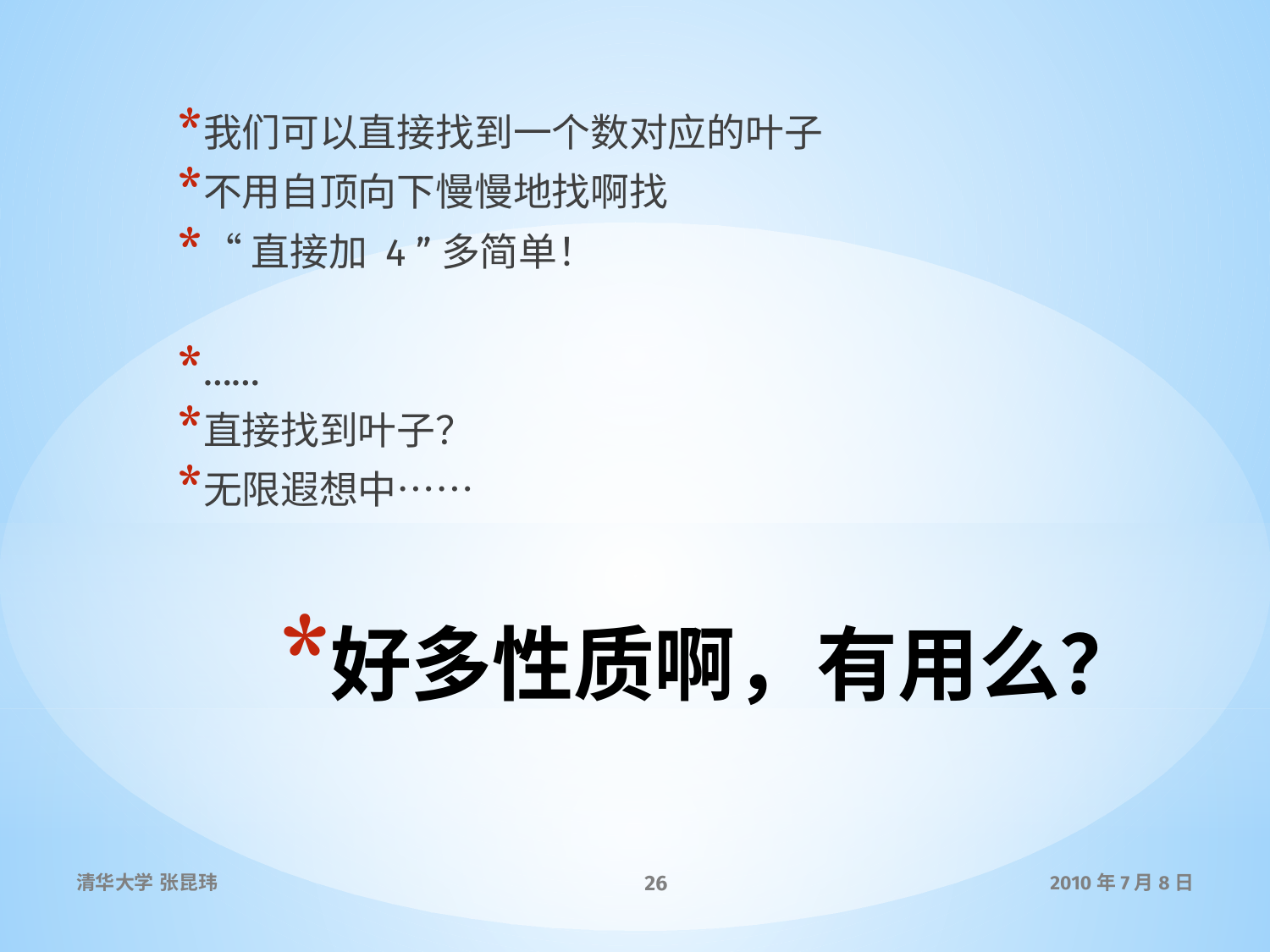

我们可以直接找到一个数对应的叶子
不用自顶向下慢慢地找啊找
“直接加 4 ”多简单！

……
直接找到叶子？
无限遐想中……

# 好多性质啊，有用么？
清华大学 张昆玮
26
2010年7月8日